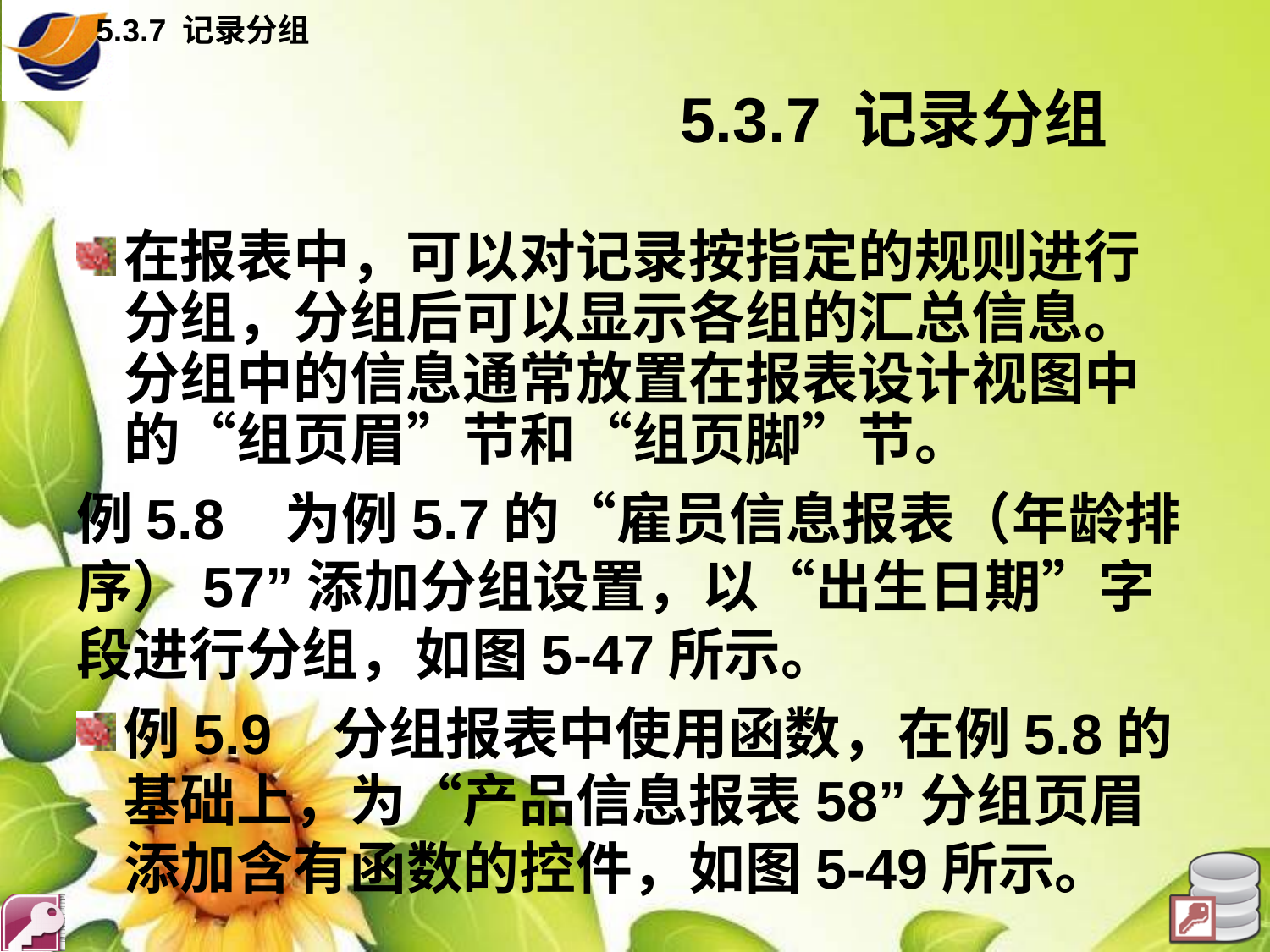

5.3.7 记录分组
# 5.3.7 记录分组
在报表中，可以对记录按指定的规则进行分组，分组后可以显示各组的汇总信息。分组中的信息通常放置在报表设计视图中的“组页眉”节和“组页脚”节。
例5.8   为例5.7的“雇员信息报表（年龄排序）57”添加分组设置，以“出生日期”字段进行分组，如图5-47所示。
例5.9   分组报表中使用函数，在例5.8的基础上，为“产品信息报表58”分组页眉添加含有函数的控件，如图5-49所示。